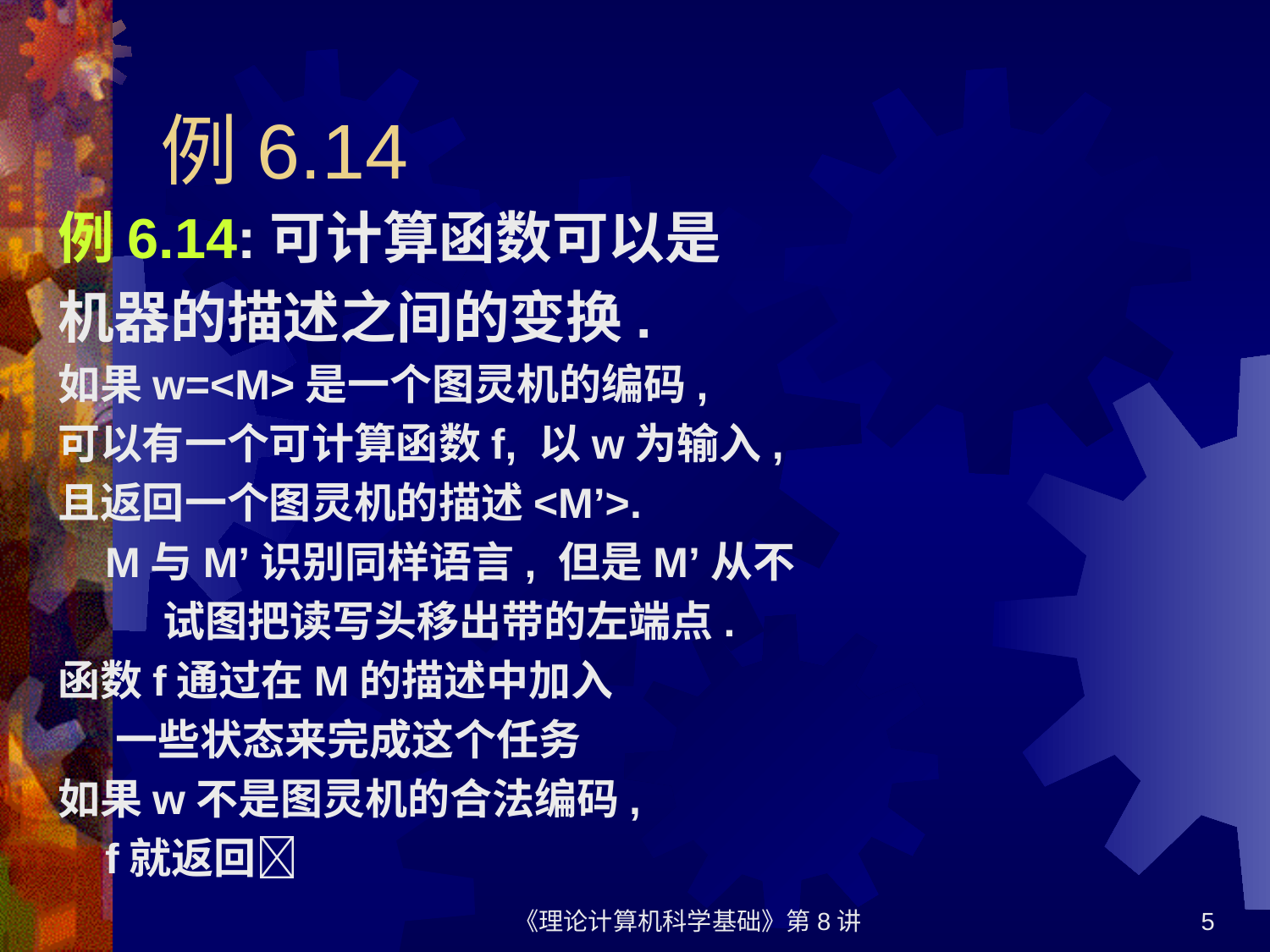

# 例6.14
例6.14:可计算函数可以是
机器的描述之间的变换.
如果w=<M>是一个图灵机的编码,
可以有一个可计算函数f, 以w为输入,
且返回一个图灵机的描述<M’>.
    M与M’识别同样语言, 但是M’从不
          试图把读写头移出带的左端点.
函数f通过在M的描述中加入
     一些状态来完成这个任务
如果w不是图灵机的合法编码,
    f就返回ε
《理论计算机科学基础》第8讲
5